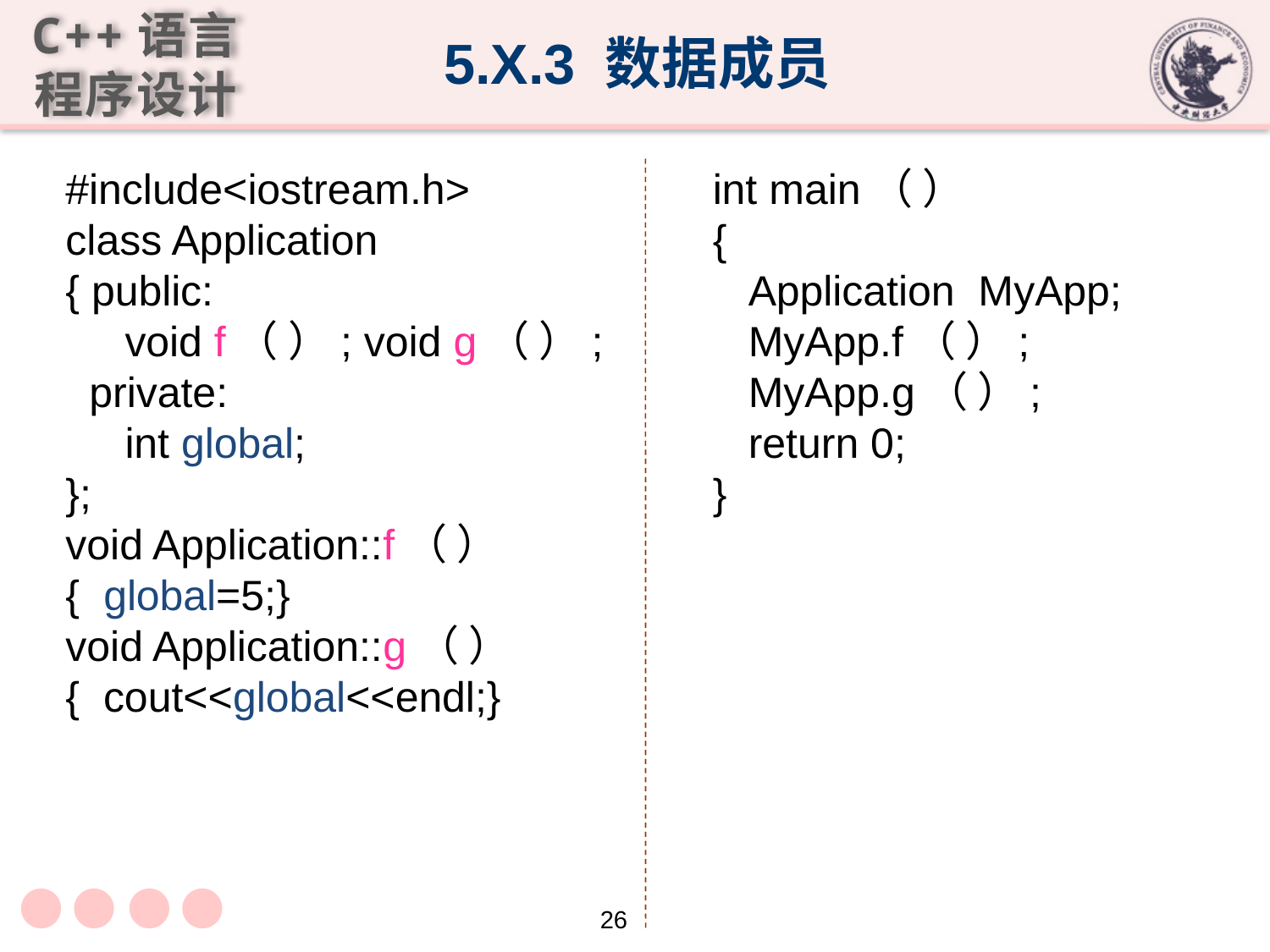

5.X.3 数据成员
#include<iostream.h>
class Application
{ public:
     void f（ ）; void g（ ）;
  private:
     int global;
};
void Application::f（ ）
{  global=5;}
void Application::g（ ）
{  cout<<global<<endl;}
int main（ ）
{
   Application  MyApp;
   MyApp.f（ ）;
   MyApp.g（ ）;
   return 0;
}

26